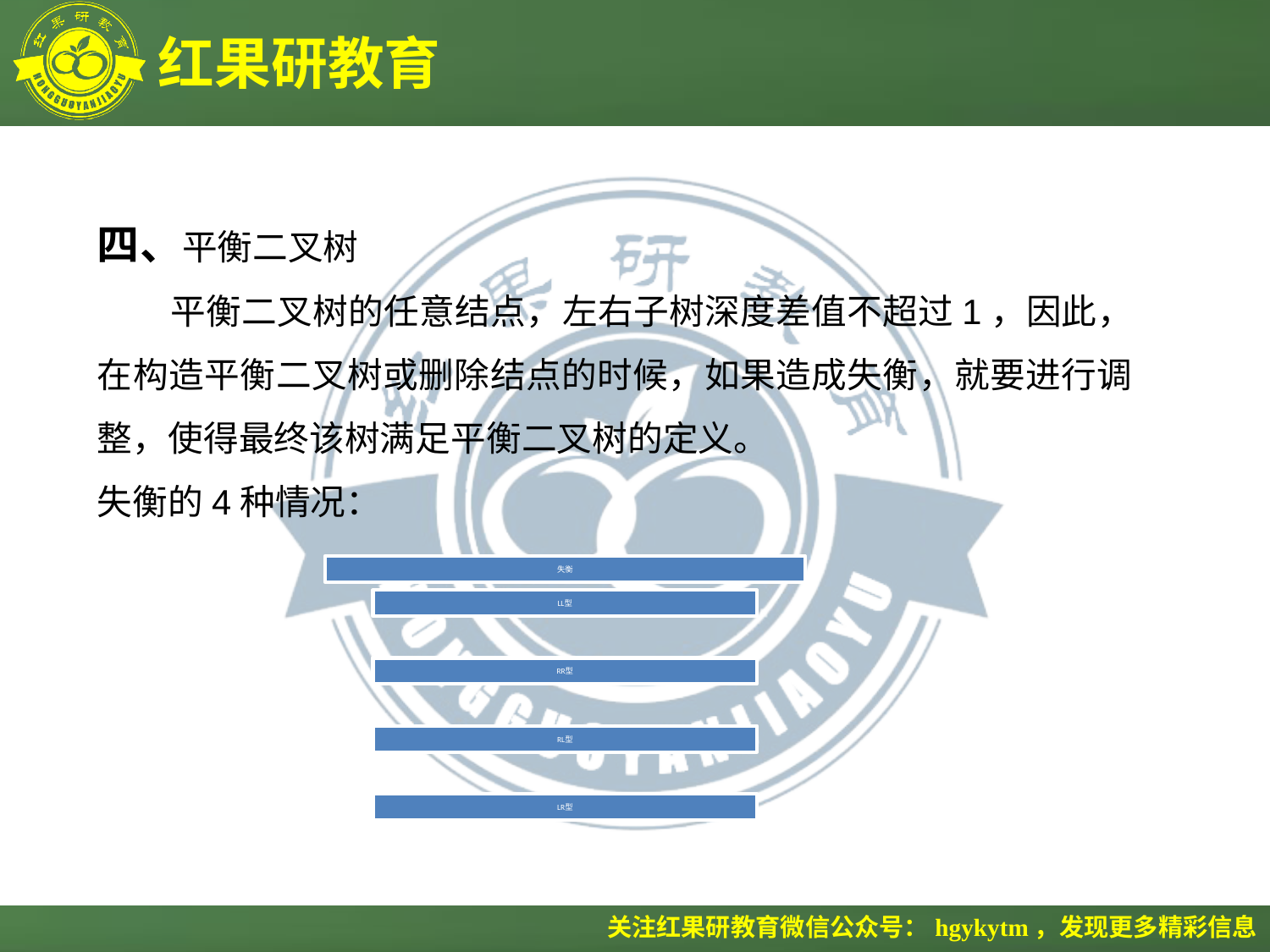

四、平衡二叉树
        平衡二叉树的任意结点，左右子树深度差值不超过1，因此，在构造平衡二叉树或删除结点的时候，如果造成失衡，就要进行调整，使得最终该树满足平衡二叉树的定义。
失衡的4种情况：
失衡
LL型
RR型
RL型
LR型